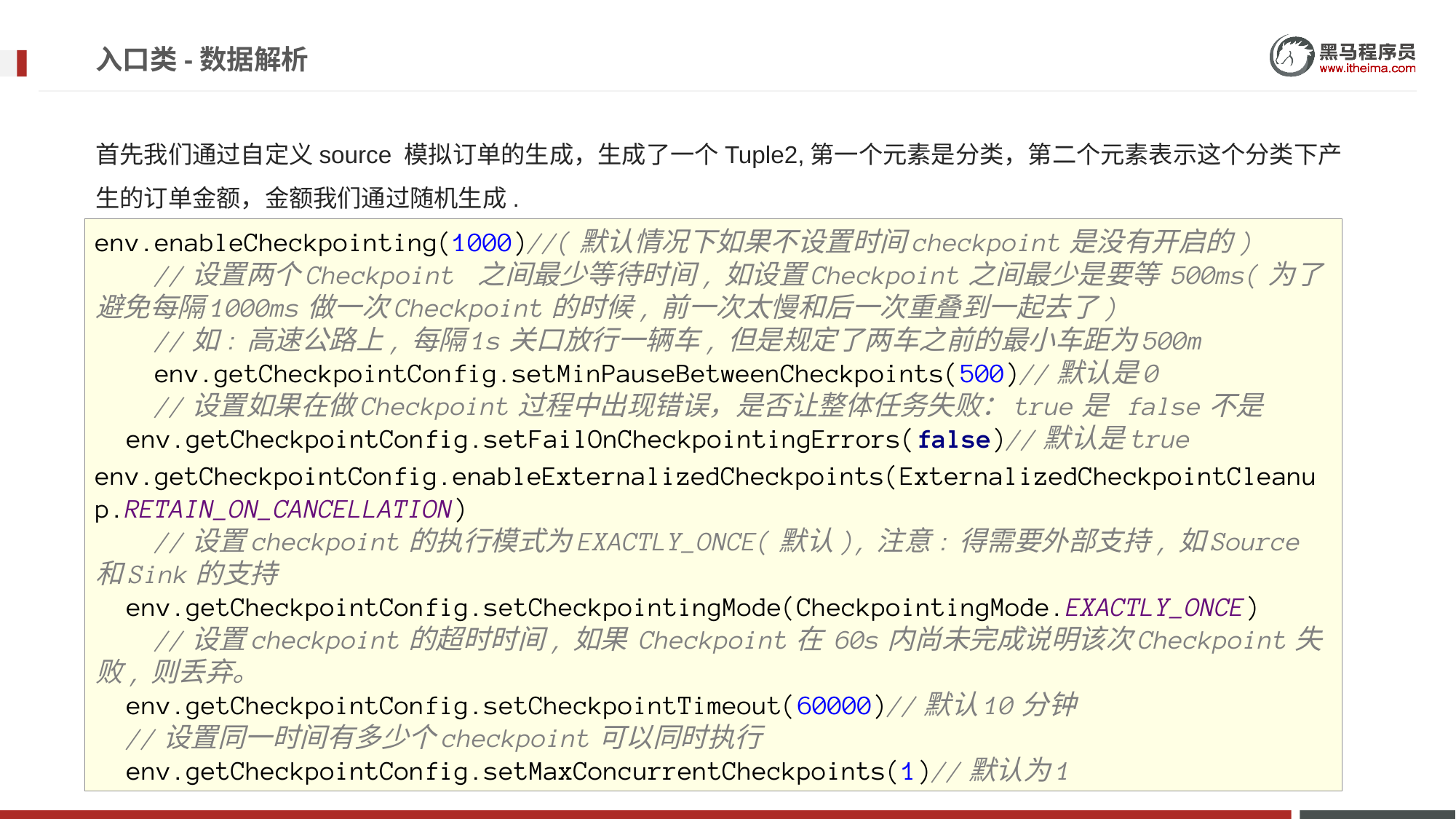

# 入口类-数据解析
首先我们通过自定义source 模拟订单的生成，生成了一个Tuple2,第一个元素是分类，第二个元素表示这个分类下产生的订单金额，金额我们通过随机生成.
env.enableCheckpointing(1000)//(默认情况下如果不设置时间checkpoint是没有开启的)
    //设置两个Checkpoint 之间最少等待时间,如设置Checkpoint之间最少是要等 500ms(为了避免每隔1000ms做一次Checkpoint的时候,前一次太慢和后一次重叠到一起去了)
    //如:高速公路上,每隔1s关口放行一辆车,但是规定了两车之前的最小车距为500m
    env.getCheckpointConfig.setMinPauseBetweenCheckpoints(500)//默认是0
    //设置如果在做Checkpoint过程中出现错误，是否让整体任务失败：true是  false不是
    env.getCheckpointConfig.setFailOnCheckpointingErrors(false)//默认是true
env.getCheckpointConfig.enableExternalizedCheckpoints(ExternalizedCheckpointCleanup.RETAIN_ON_CANCELLATION)
    //设置checkpoint的执行模式为EXACTLY_ONCE(默认),注意:得需要外部支持,如Source和Sink的支持
    env.getCheckpointConfig.setCheckpointingMode(CheckpointingMode.EXACTLY_ONCE)
    //设置checkpoint的超时时间,如果 Checkpoint在 60s内尚未完成说明该次Checkpoint失败,则丢弃。
    env.getCheckpointConfig.setCheckpointTimeout(60000)//默认10分钟
    //设置同一时间有多少个checkpoint可以同时执行
    env.getCheckpointConfig.setMaxConcurrentCheckpoints(1)//默认为1